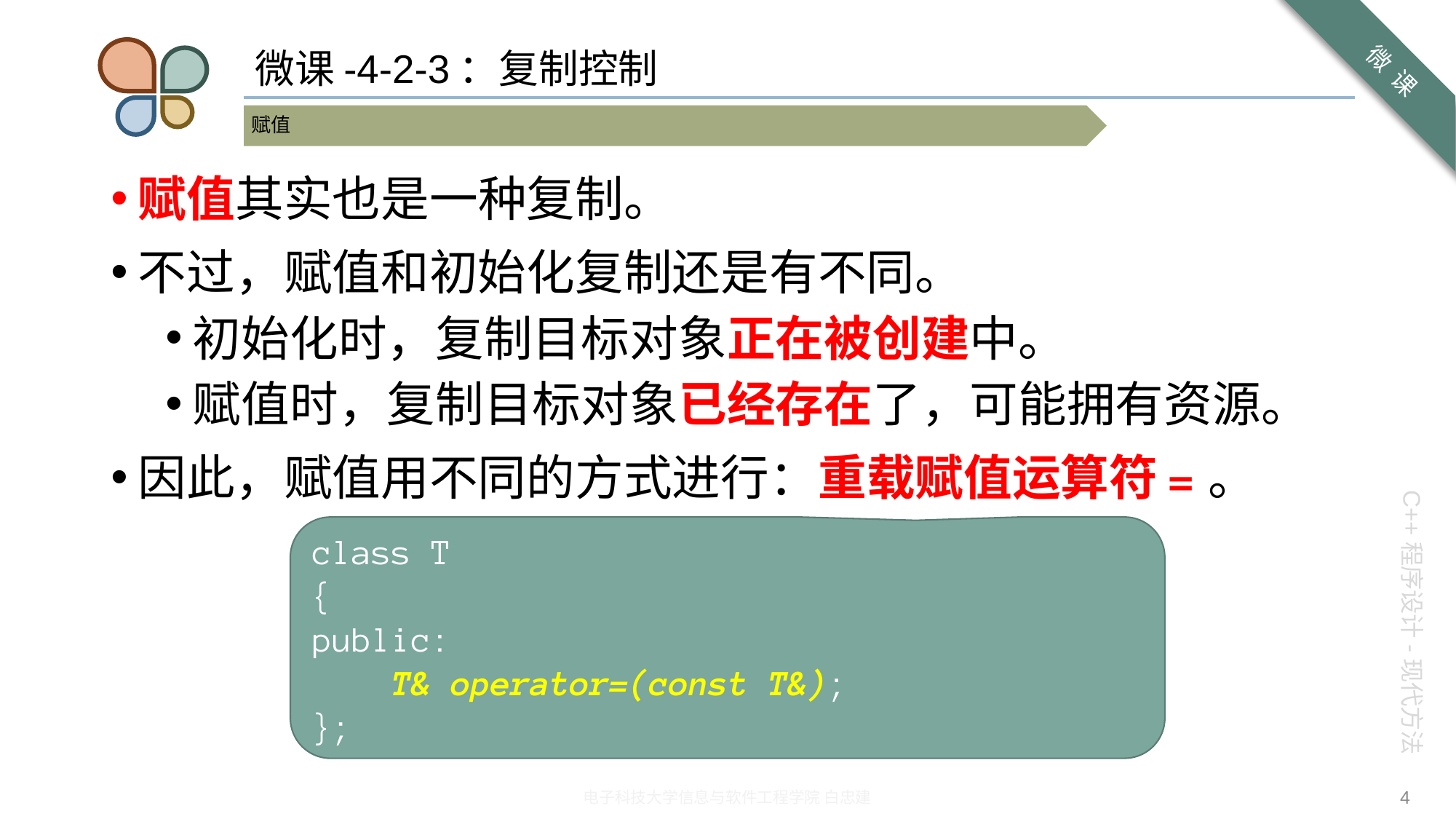

# 微课-4-2-3：复制控制
赋值
赋值其实也是一种复制。
不过，赋值和初始化复制还是有不同。
初始化时，复制目标对象正在被创建中。
赋值时，复制目标对象已经存在了，可能拥有资源。
因此，赋值用不同的方式进行：重载赋值运算符=。
class T
{
public:
    T& operator=(const T&);
};
4